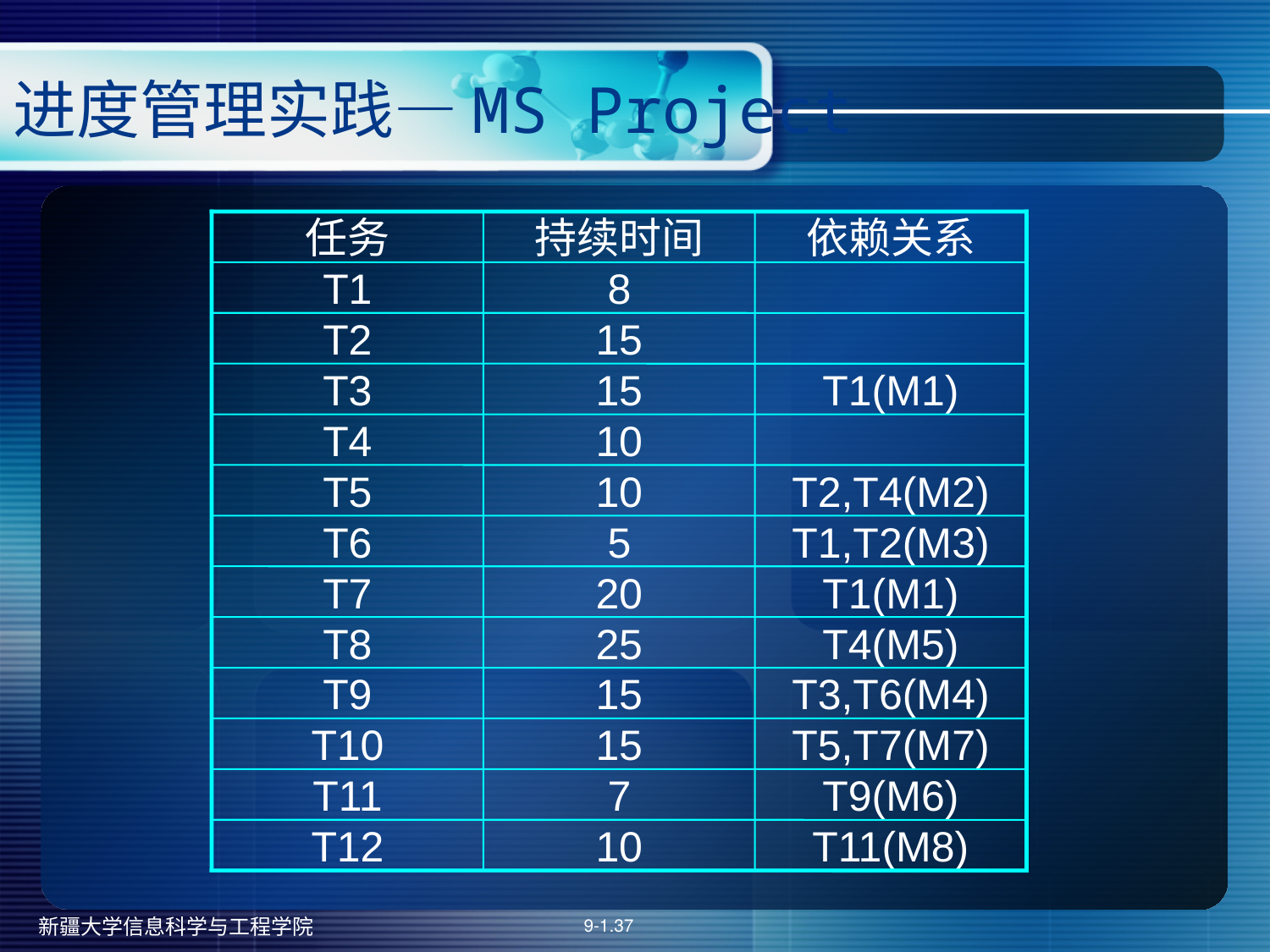

# 进度管理实践—MS Project
任务

持续时间

依赖关系

T1

8

T2

15

T3

15
T1(M1)
T4

10

T5

10
T2,T4(M2)
T6

5
T1,T2(M3)
T7

20
T1(M1)
T8

25
T4(M5)
T9

15
T3,T6(M4)
T10

15
T5,T7(M7)
T11

7
T9(M6)
T12

10
T11(M8)